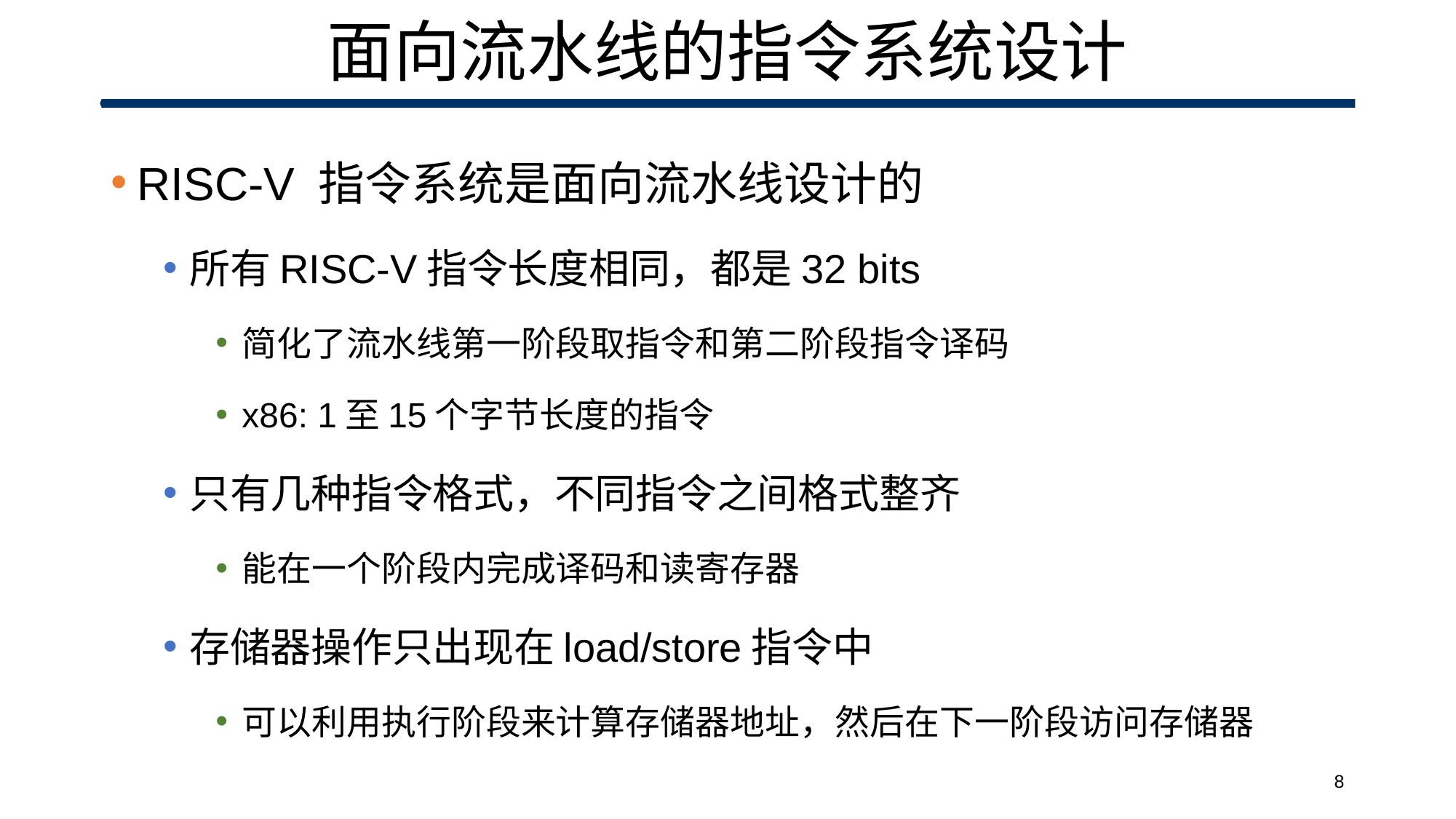

# 面向流水线的指令系统设计
RISC-V 指令系统是面向流水线设计的
所有RISC-V指令长度相同，都是32 bits
简化了流水线第一阶段取指令和第二阶段指令译码
x86: 1至15个字节长度的指令
只有几种指令格式，不同指令之间格式整齐
能在一个阶段内完成译码和读寄存器
存储器操作只出现在load/store指令中
可以利用执行阶段来计算存储器地址，然后在下一阶段访问存储器
8